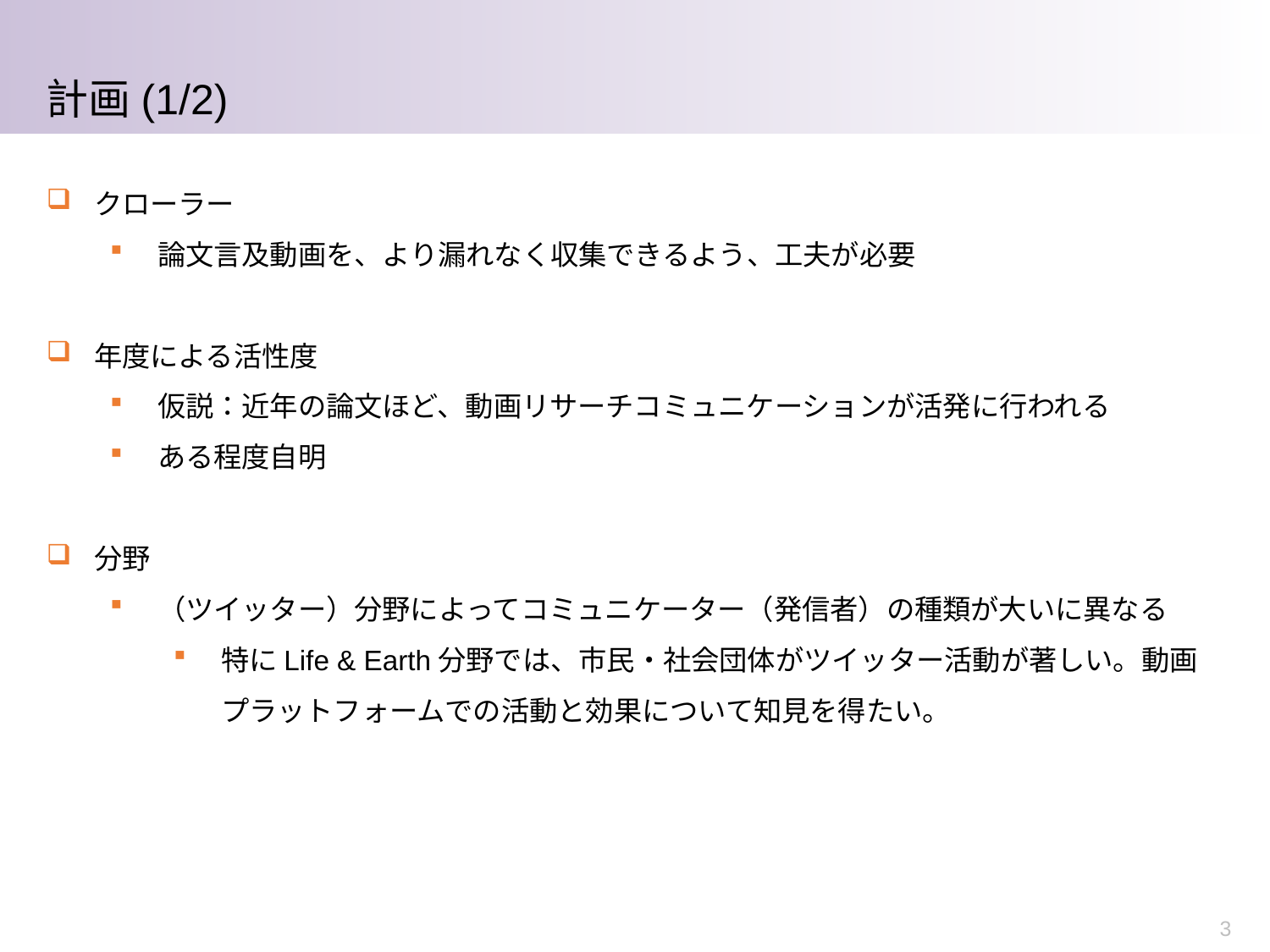

計画(1/2)
クローラー
論文言及動画を、より漏れなく収集できるよう、工夫が必要

年度による活性度
仮説：近年の論文ほど、動画リサーチコミュニケーションが活発に行われる
ある程度自明

分野
（ツイッター）分野によってコミュニケーター（発信者）の種類が大いに異なる
特にLife & Earth分野では、市民・社会団体がツイッター活動が著しい。動画プラットフォームでの活動と効果について知見を得たい。

3